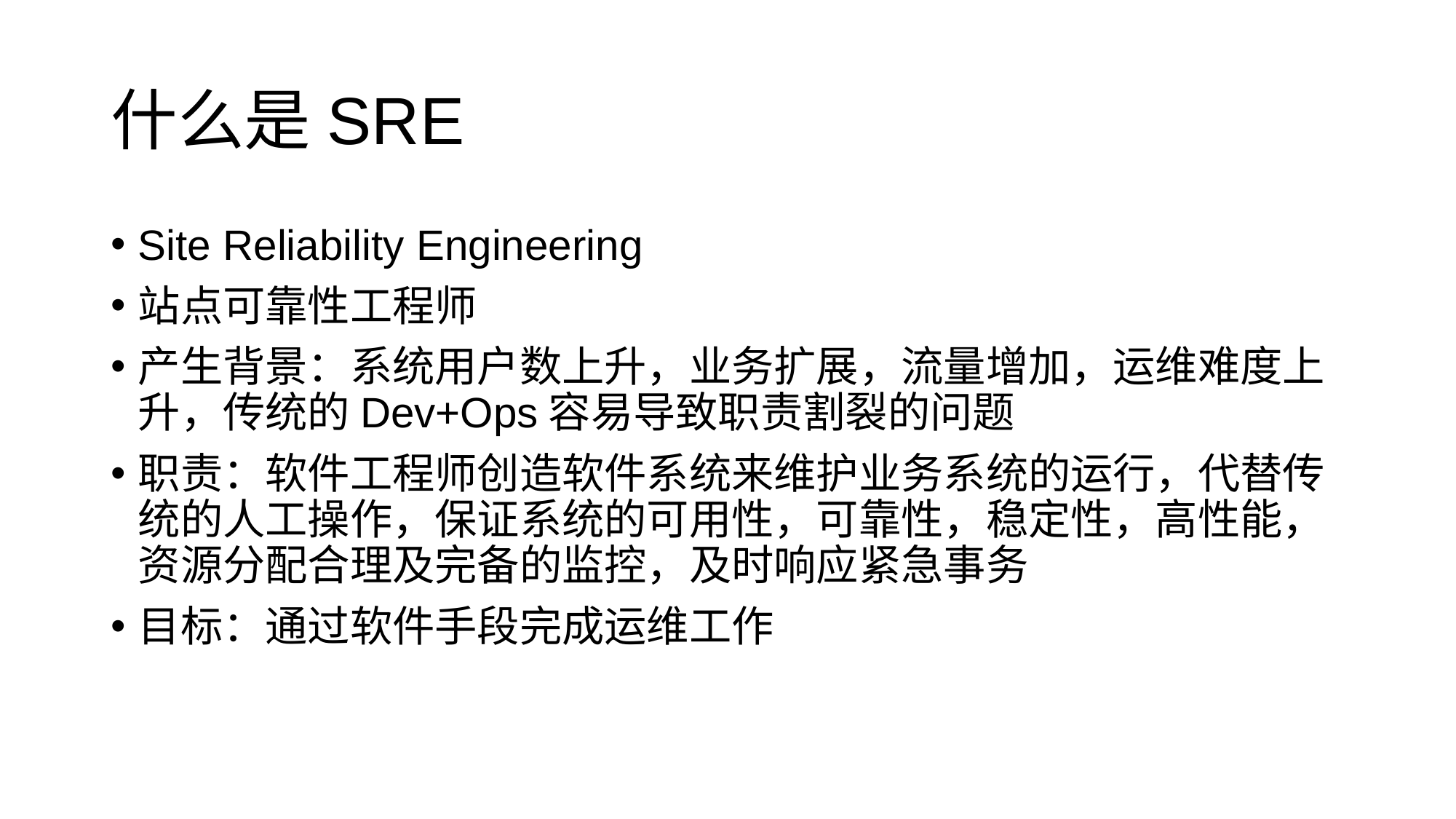

# 什么是SRE
Site Reliability Engineering
站点可靠性工程师
产生背景：系统用户数上升，业务扩展，流量增加，运维难度上升，传统的Dev+Ops容易导致职责割裂的问题
职责：软件工程师创造软件系统来维护业务系统的运行，代替传统的人工操作，保证系统的可用性，可靠性，稳定性，高性能，资源分配合理及完备的监控，及时响应紧急事务
目标：通过软件手段完成运维工作